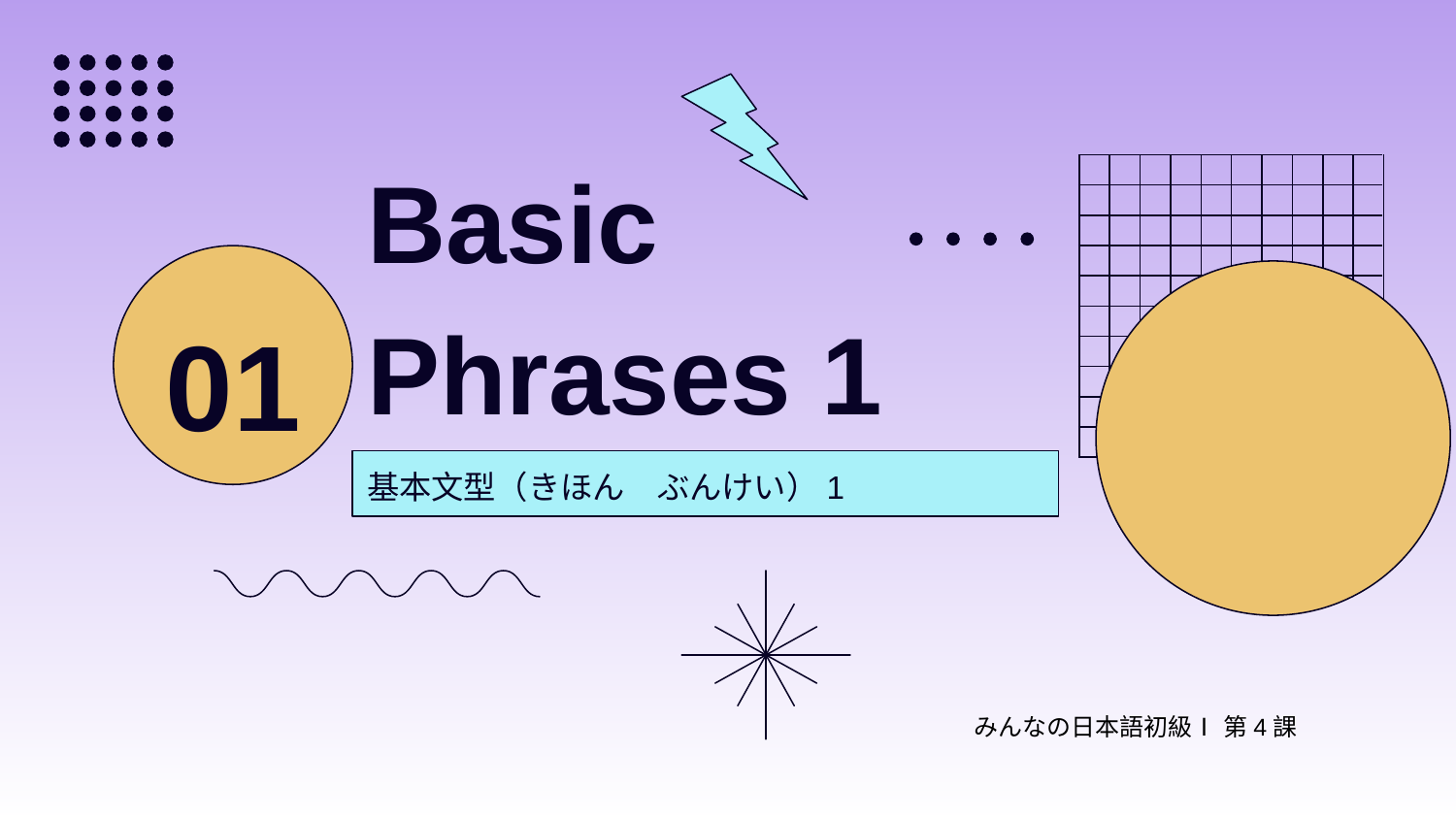

01
# Basic Phrases 1
基本文型（きほん　ぶんけい）1

みんなの日本語初級Ⅰ 第4課